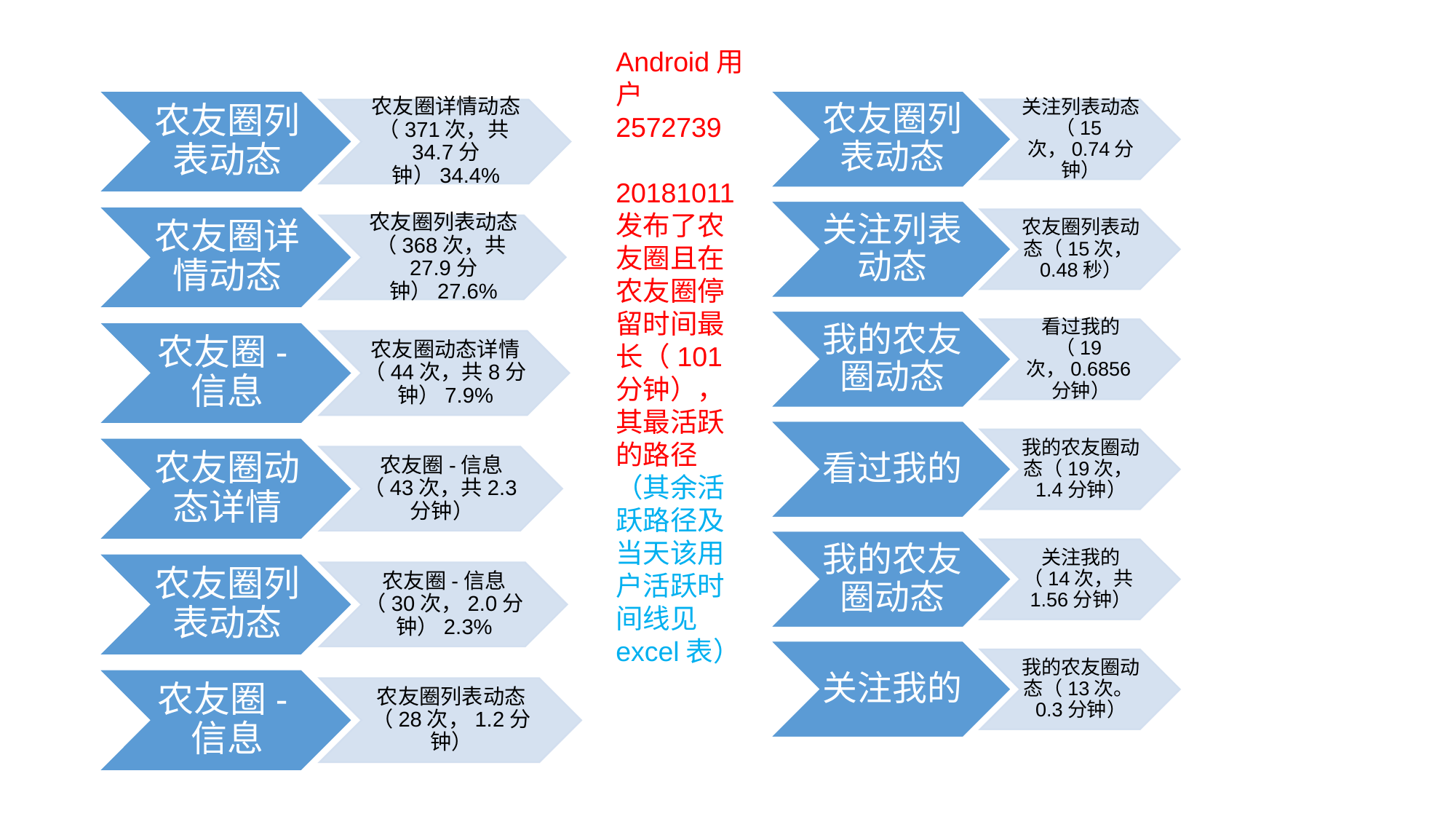

Android用户2572739

20181011发布了农友圈且在农友圈停留时间最长（101分钟），其最活跃的路径
（其余活跃路径及当天该用户活跃时间线见excel表）
农友圈列表动态
农友圈详情动态（371次，共34.7分钟）34.4%
农友圈详情动态
农友圈列表动态（368次，共27.9分钟）27.6%
农友圈-信息
农友圈动态详情（44次，共8分钟）7.9%
农友圈动态详情
农友圈-信息（43次，共2.3分钟）
农友圈列表动态
农友圈-信息（30次，2.0分钟）2.3%
农友圈-信息
农友圈列表动态（28次，1.2分钟）
农友圈列表动态
关注列表动态（15次，0.74分钟）
关注列表动态
农友圈列表动态（15次，0.48秒）
我的农友圈动态
看过我的（19次，0.6856分钟）
看过我的
我的农友圈动态（19次，1.4分钟）
我的农友圈动态
关注我的（14次，共1.56分钟）
关注我的
我的农友圈动态（13次。0.3分钟）